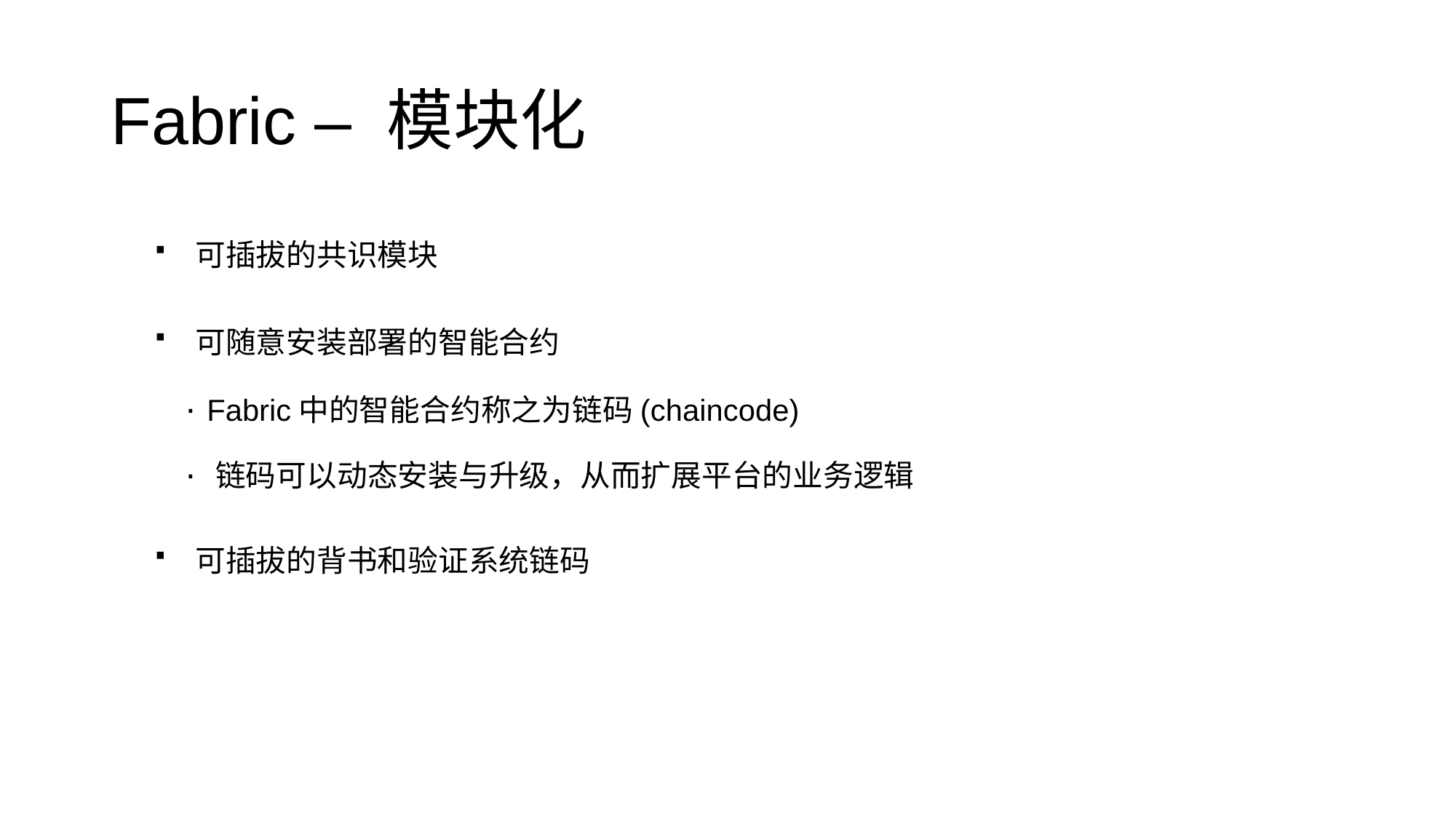

# Fabric – 模块化
· 可插拔的共识模块
· 可随意安装部署的智能合约
   · Fabric中的智能合约称之为链码(chaincode)
   · 链码可以动态安装与升级，从而扩展平台的业务逻辑
· 可插拔的背书和验证系统链码